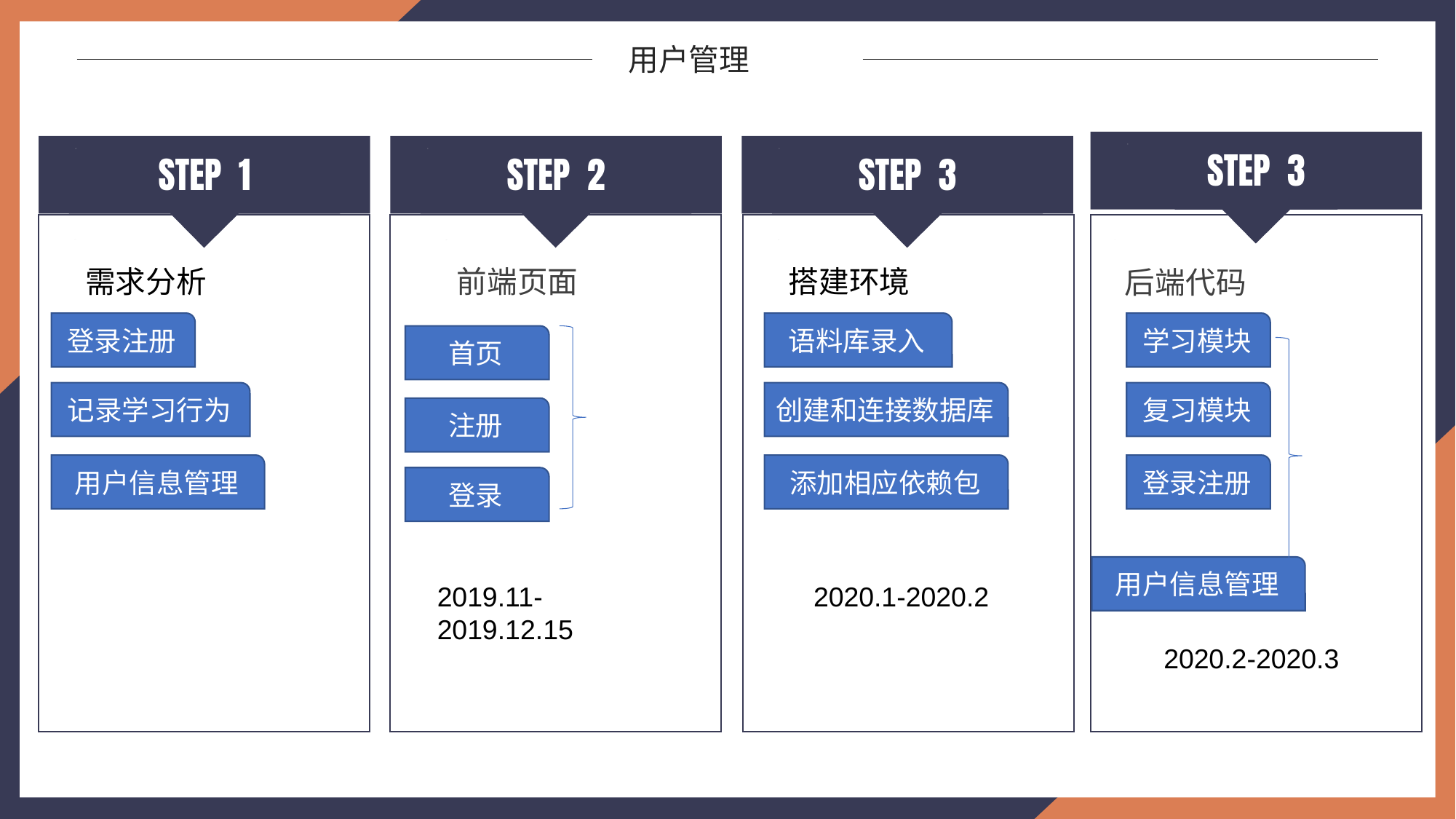

用户管理

STEP  3
STEP  1
STEP  2
STEP  3

搭建环境
前端页面
需求分析
后端代码
登录注册
语料库录入
学习模块
首页

记录学习行为
创建和连接数据库
复习模块
注册
用户信息管理
添加相应依赖包
登录注册
登录
用户信息管理
2019.11-2019.12.15
2020.1-2020.2
2020.2-2020.3